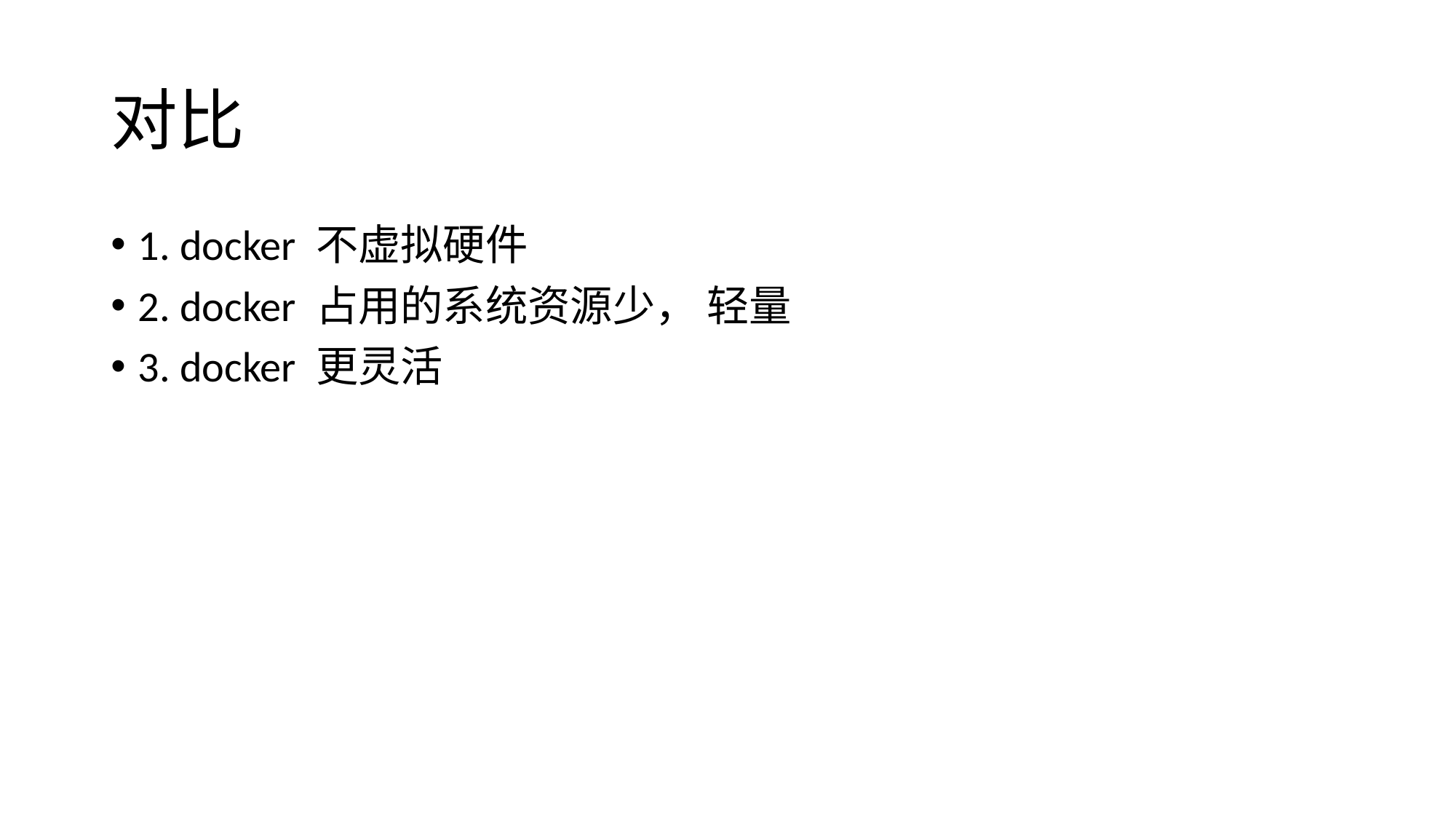

# 对比
1. docker 不虚拟硬件
2. docker 占用的系统资源少， 轻量
3. docker 更灵活